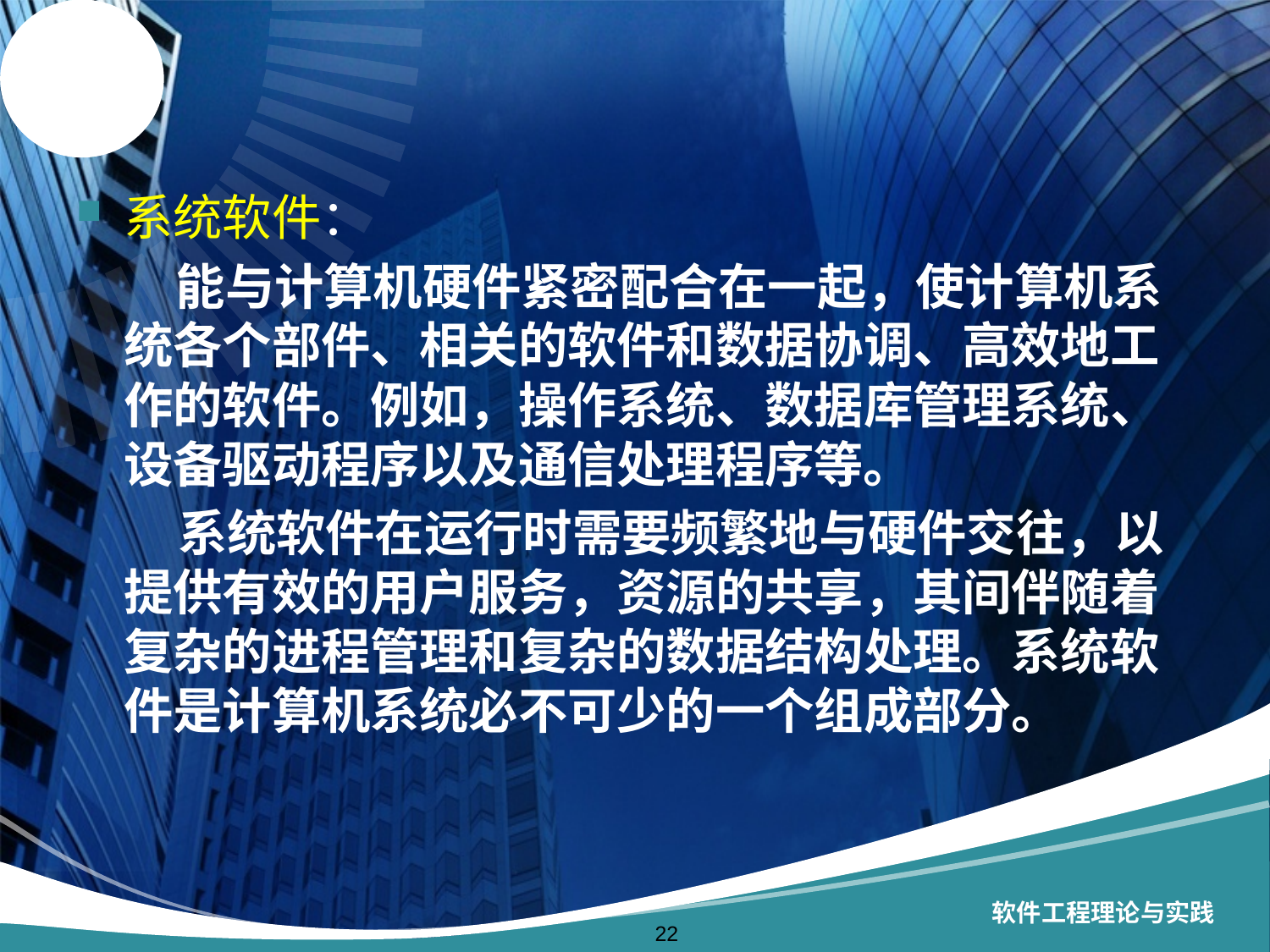

#
系统软件：
        能与计算机硬件紧密配合在一起，使计算机系统各个部件、相关的软件和数据协调、高效地工作的软件。例如，操作系统、数据库管理系统、设备驱动程序以及通信处理程序等。
        系统软件在运行时需要频繁地与硬件交往，以提供有效的用户服务，资源的共享，其间伴随着复杂的进程管理和复杂的数据结构处理。系统软件是计算机系统必不可少的一个组成部分。

软件工程理论与实践
22